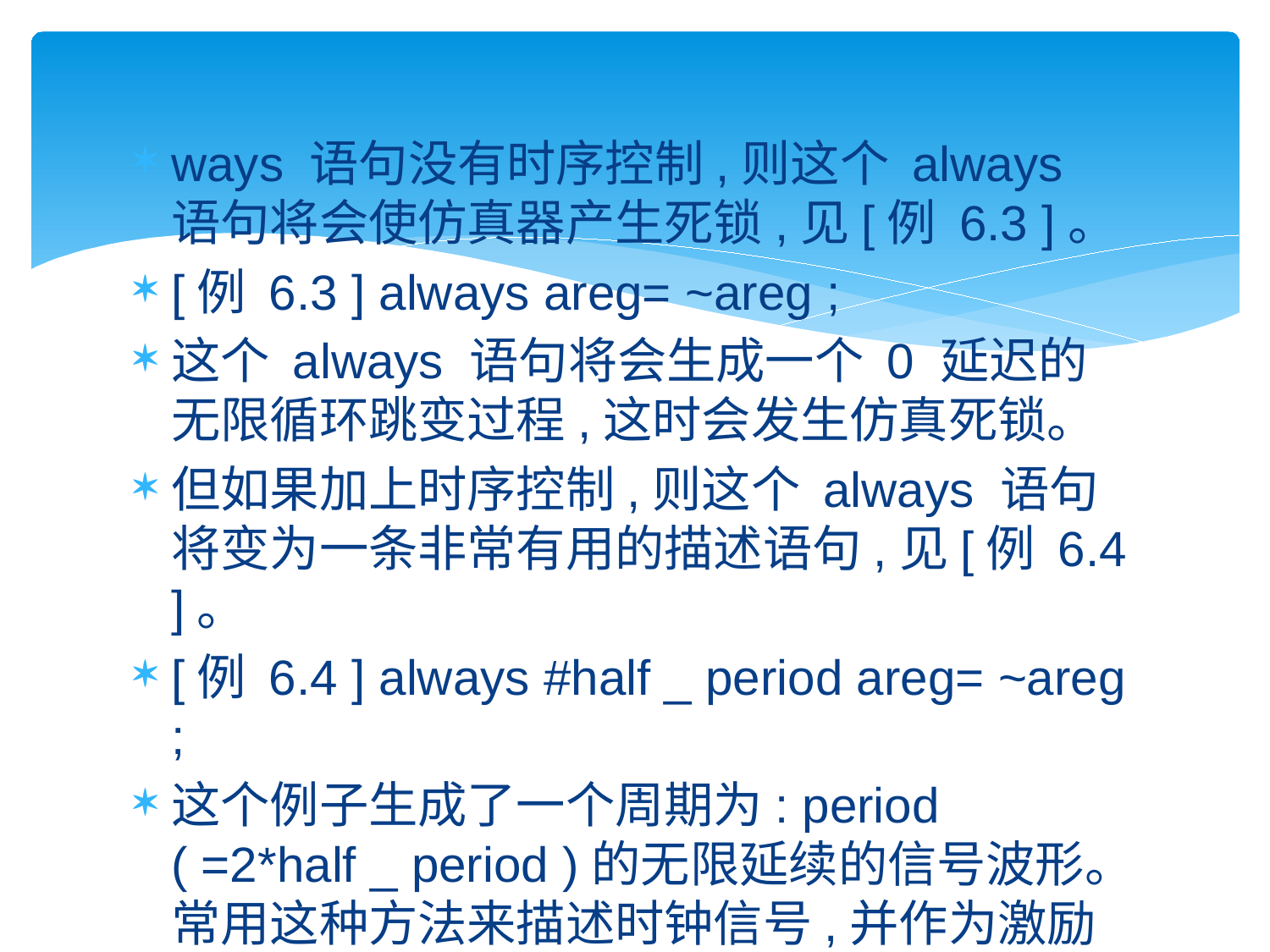

#
ways 语句没有时序控制,则这个 always 语句将会使仿真器产生死锁,见[例 6.3 ]。
[例 6.3 ] always areg= ~areg ;
这个 always 语句将会生成一个 0 延迟的无限循环跳变过程,这时会发生仿真死锁。
但如果加上时序控制,则这个 always 语句将变为一条非常有用的描述语句,见[例 6.4 ]。
[例 6.4 ] always #half _ period areg= ~areg ;
这个例子生成了一个周期为: period ( =2*half _ period )的无限延续的信号波形。常用这种方法来描述时钟信号,并作为激励信号来测试所设计的电路。